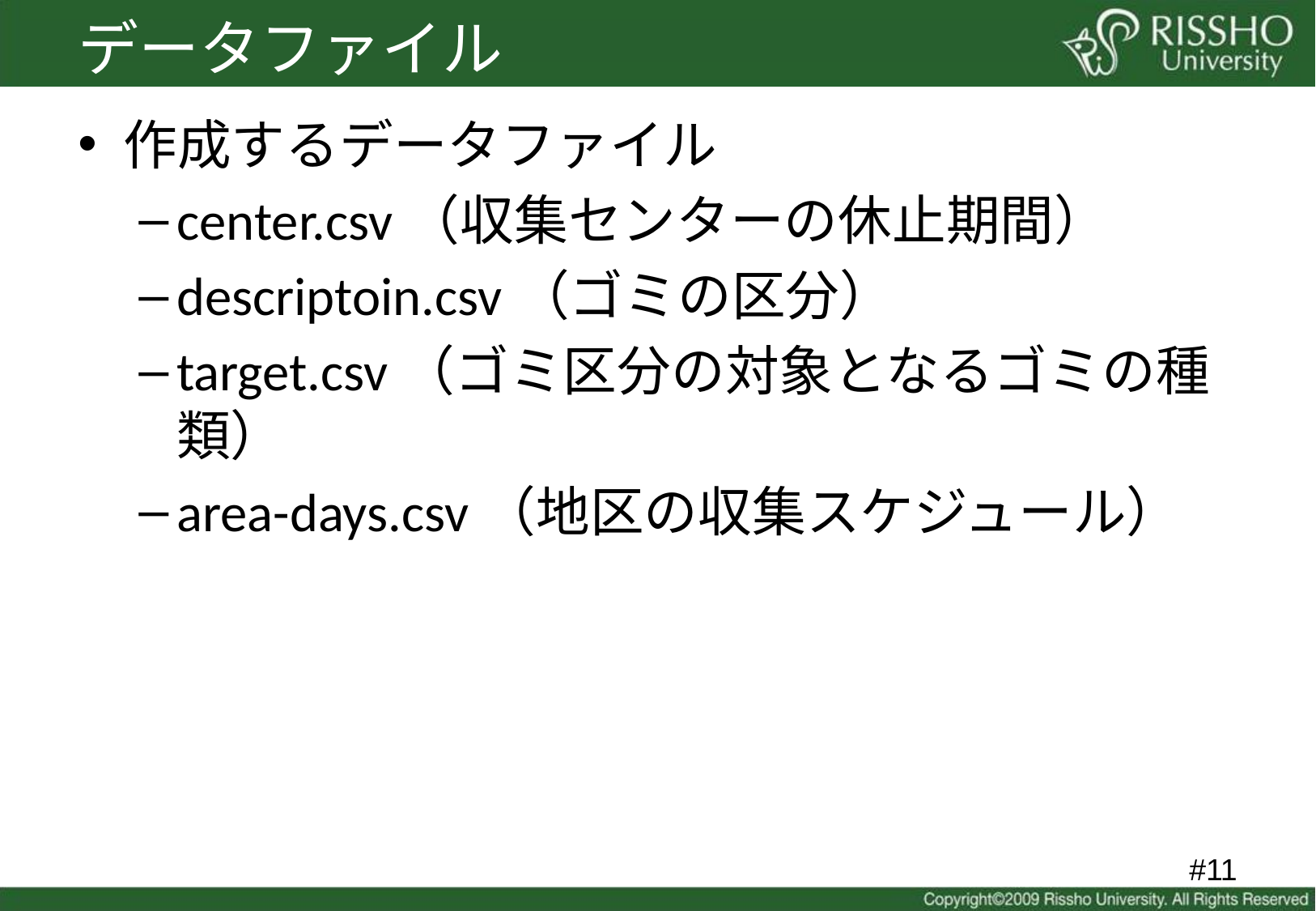

# データファイル
作成するデータファイル
center.csv（収集センターの休止期間）
descriptoin.csv（ゴミの区分）
target.csv（ゴミ区分の対象となるゴミの種類）
area-days.csv（地区の収集スケジュール）